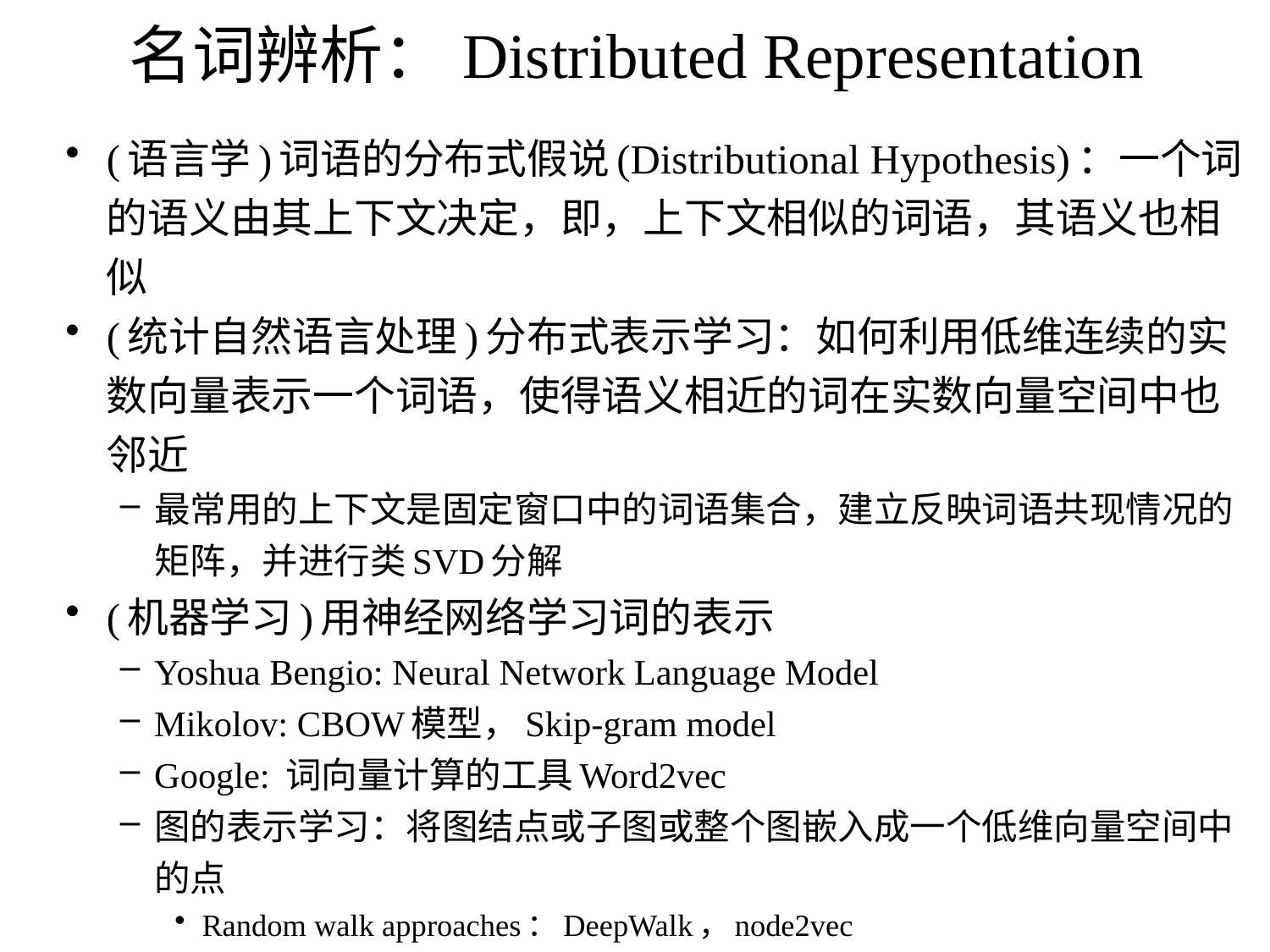

# 名词辨析：Distributed Representation
(语言学)词语的分布式假说(Distributional Hypothesis)：一个词的语义由其上下文决定，即，上下文相似的词语，其语义也相似
(统计自然语言处理)分布式表示学习：如何利用低维连续的实数向量表示一个词语，使得语义相近的词在实数向量空间中也邻近
最常用的上下文是固定窗口中的词语集合，建立反映词语共现情况的矩阵，并进行类SVD分解
(机器学习)用神经网络学习词的表示
Yoshua Bengio: Neural Network Language Model
Mikolov: CBOW模型，Skip-gram model
Google: 词向量计算的工具Word2vec
图的表示学习：将图结点或子图或整个图嵌入成一个低维向量空间中的点
Random walk approaches：DeepWalk，node2vec